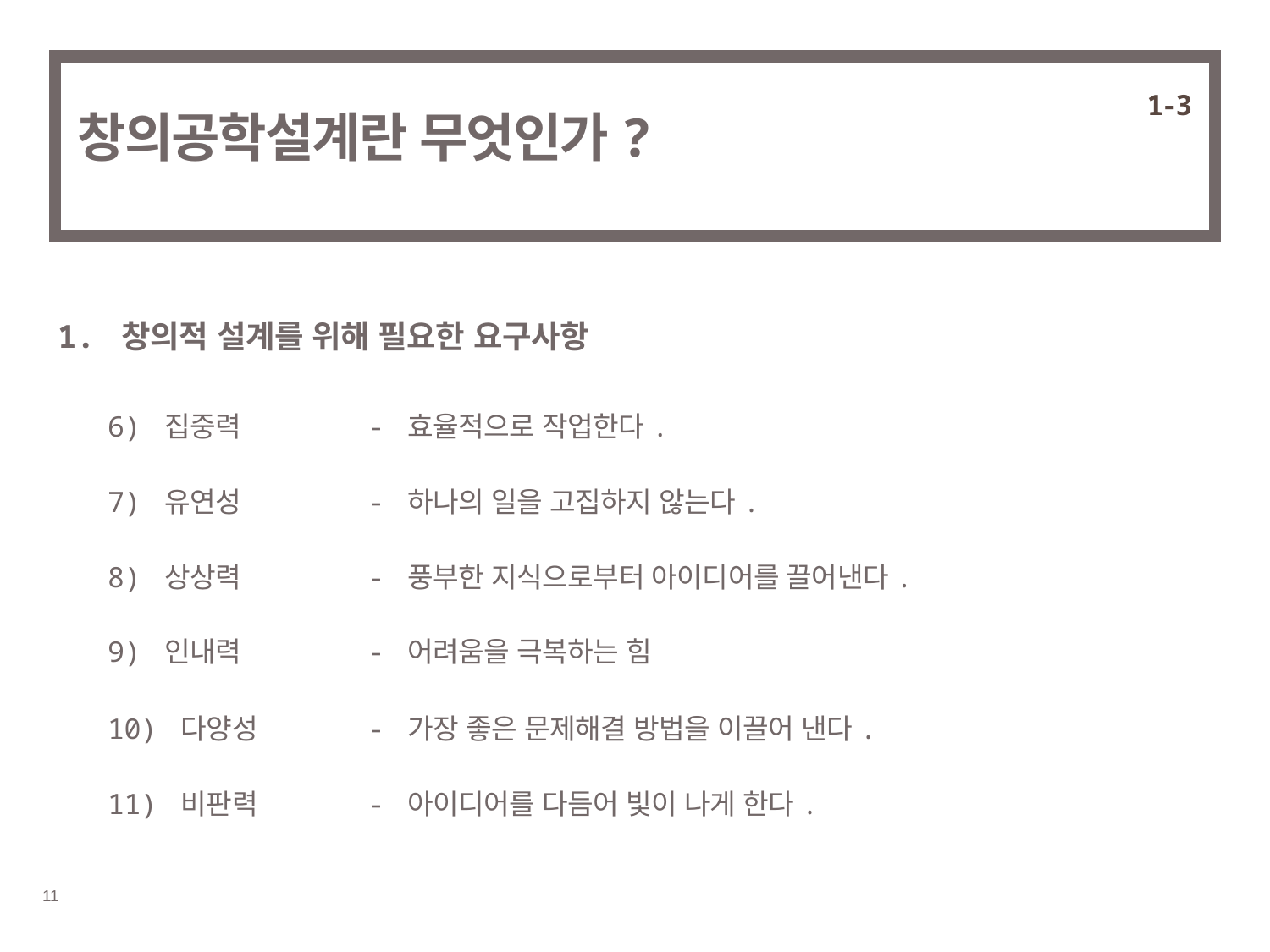

1-3

# 창의공학설계란 무엇인가?
1. 창의적 설계를 위해 필요한 요구사항
6) 집중력
- 효율적으로 작업한다.
7) 유연성
- 하나의 일을 고집하지 않는다.
8) 상상력
- 풍부한 지식으로부터 아이디어를 끌어낸다.
9) 인내력
- 어려움을 극복하는 힘
10) 다양성
- 가장 좋은 문제해결 방법을 이끌어 낸다.
11) 비판력
- 아이디어를 다듬어 빛이 나게 한다.